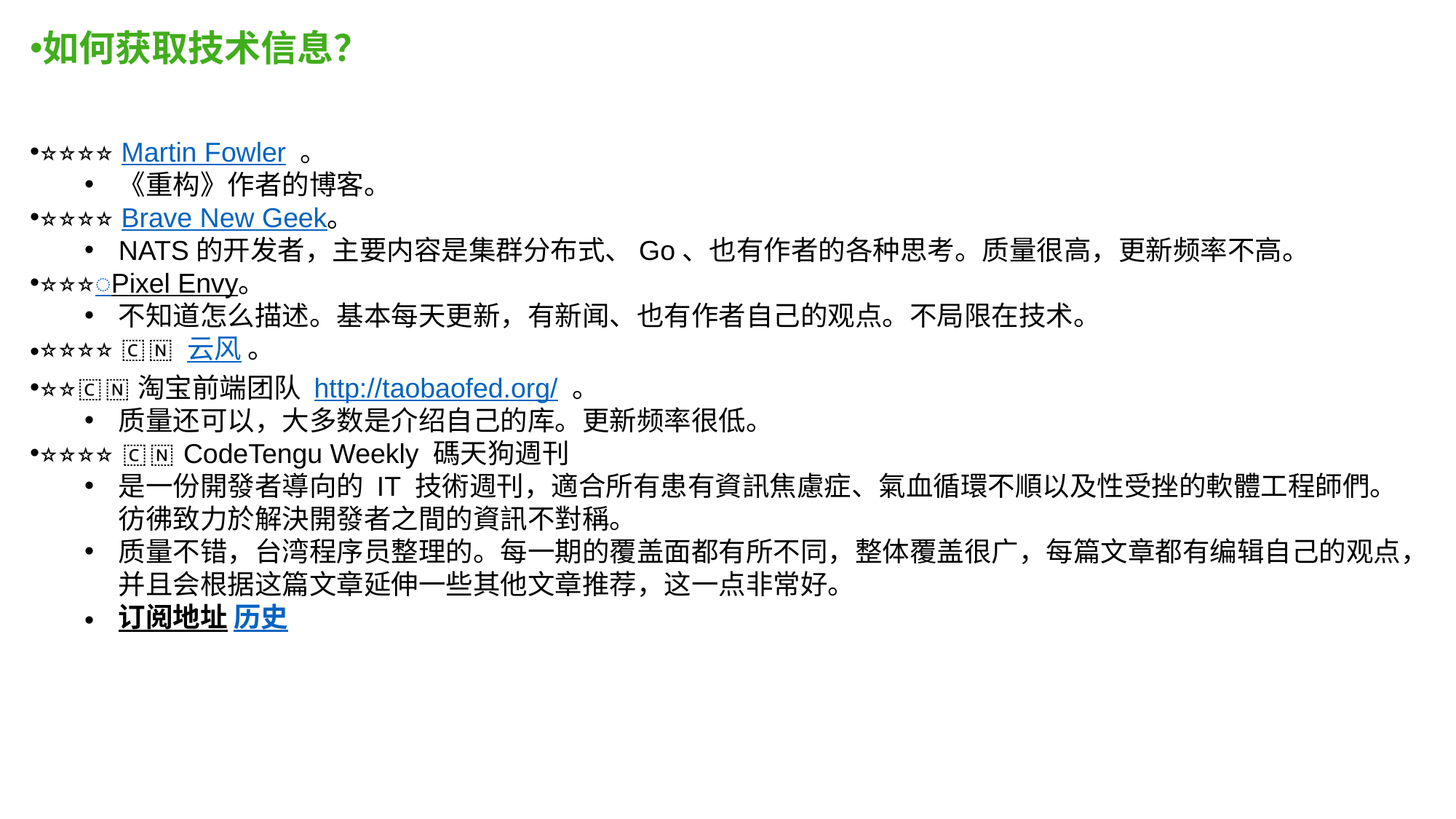

如何获取技术信息？

⭐️⭐️⭐️⭐️ Martin Fowler 。
《重构》作者的博客。
⭐️⭐️⭐️⭐️ Brave New Geek。
NATS的开发者，主要内容是集群分布式、Go、也有作者的各种思考。质量很高，更新频率不高。
⭐️⭐️⭐️Pixel Envy。
不知道怎么描述。基本每天更新，有新闻、也有作者自己的观点。不局限在技术。
⭐️⭐️⭐️⭐️ 🇨🇳 云风 。
⭐️⭐️🇨🇳淘宝前端团队 http://taobaofed.org/ 。
质量还可以，大多数是介绍自己的库。更新频率很低。
⭐️⭐️⭐️⭐️ 🇨🇳 CodeTengu Weekly 碼天狗週刊
是一份開發者導向的 IT 技術週刊，適合所有患有資訊焦慮症、氣血循環不順以及性受挫的軟體工程師們。彷彿致力於解決開發者之間的資訊不對稱。
质量不错，台湾程序员整理的。每一期的覆盖面都有所不同，整体覆盖很广，每篇文章都有编辑自己的观点，并且会根据这篇文章延伸一些其他文章推荐，这一点非常好。
订阅地址 历史